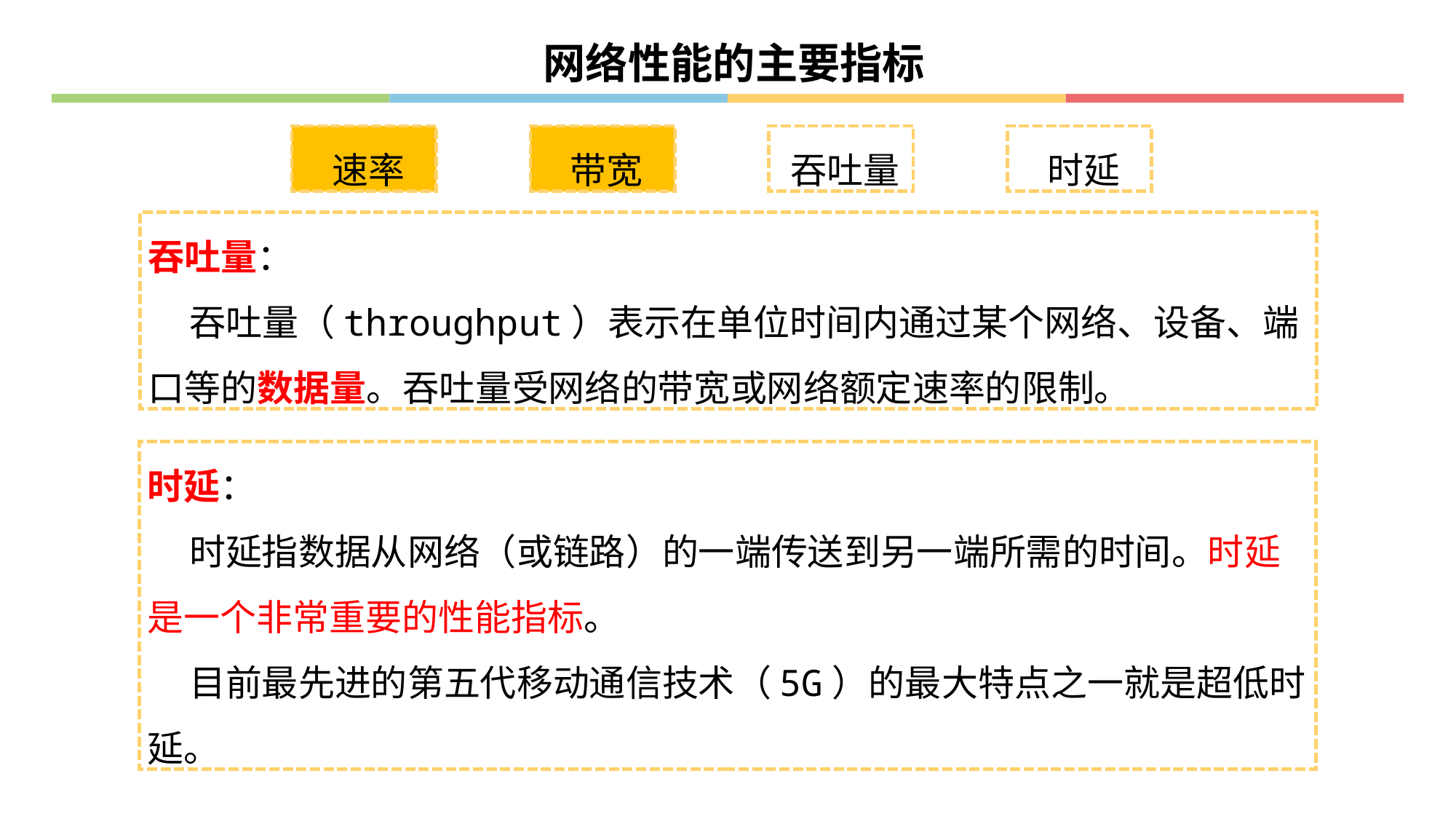

网络性能的主要指标
速率
带宽
吞吐量
时延
吞吐量：
    吞吐量（throughput）表示在单位时间内通过某个网络、设备、端口等的数据量。吞吐量受网络的带宽或网络额定速率的限制。
时延：
    时延指数据从网络（或链路）的一端传送到另一端所需的时间。时延是一个非常重要的性能指标。
    目前最先进的第五代移动通信技术（5G）的最大特点之一就是超低时延。